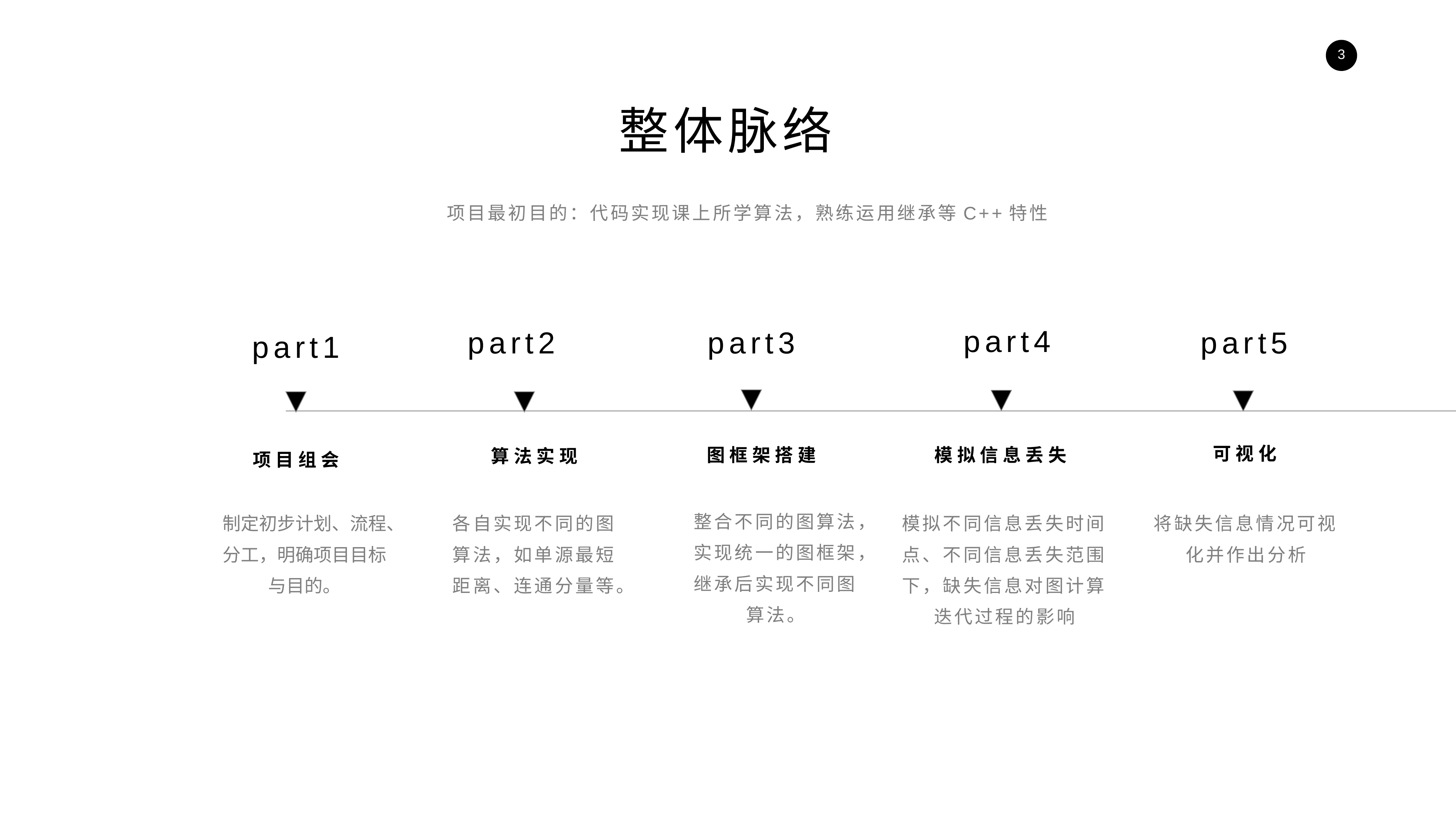

整体脉络
项目最初目的：代码实现课上所学算法，熟练运用继承等C++特性
part4
part2
part5
part3
part1

可视化
模拟信息丢失
图框架搭建
算法实现
项目组会
整合不同的图算法，实现统一的图框架，继承后实现不同图算法。
制定初步计划、流程、分工，明确项目目标与目的。
各自实现不同的图算法，如单源最短距离、连通分量等。
模拟不同信息丢失时间点、不同信息丢失范围下，缺失信息对图计算迭代过程的影响
将缺失信息情况可视化并作出分析